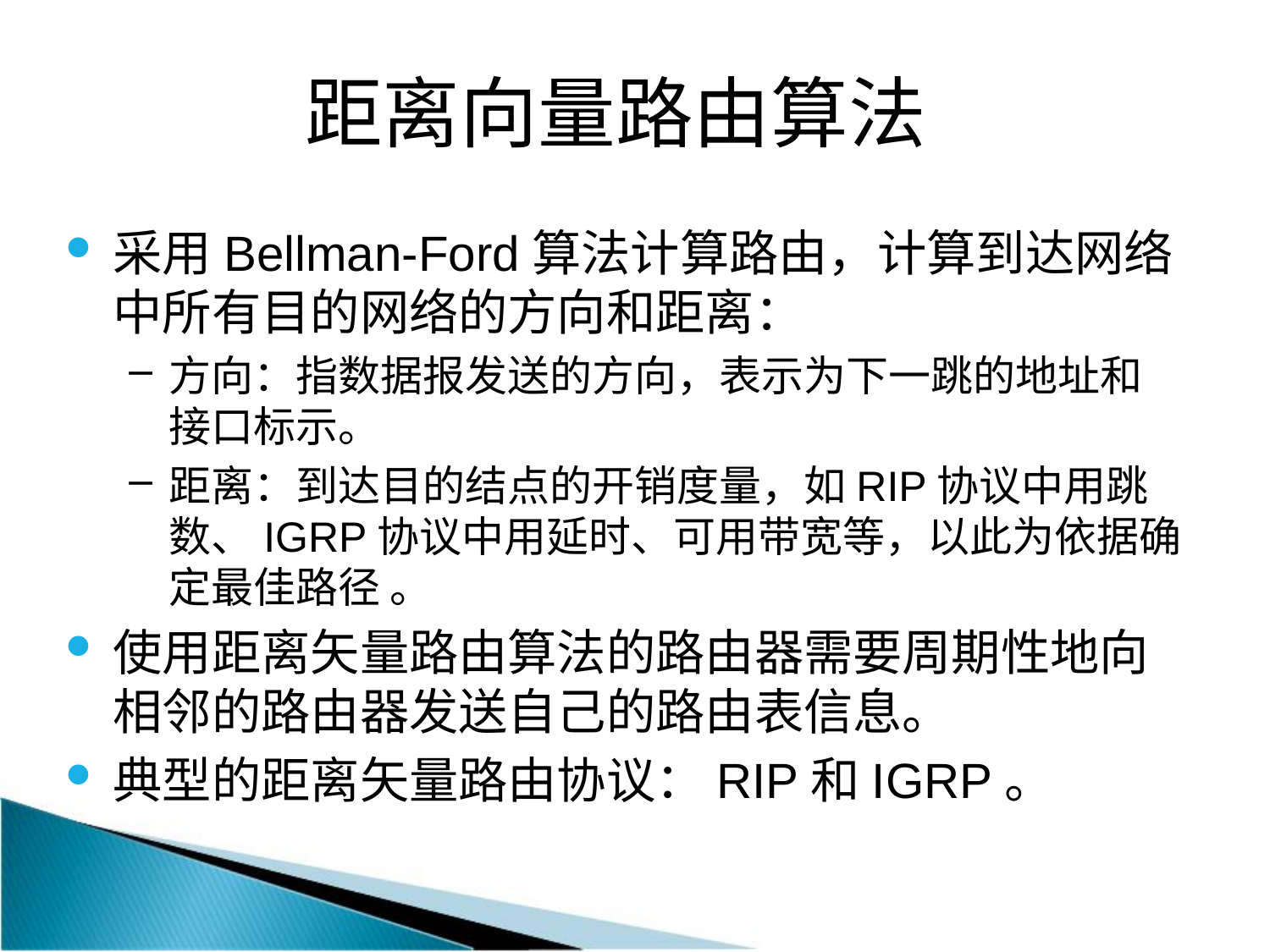

# 距离向量路由算法
采用Bellman-Ford算法计算路由，计算到达网络中所有目的网络的方向和距离：
方向：指数据报发送的方向，表示为下一跳的地址和接口标示。
距离：到达目的结点的开销度量，如RIP协议中用跳数、IGRP协议中用延时、可用带宽等，以此为依据确定最佳路径 。
使用距离矢量路由算法的路由器需要周期性地向相邻的路由器发送自己的路由表信息。
典型的距离矢量路由协议：RIP和IGRP。